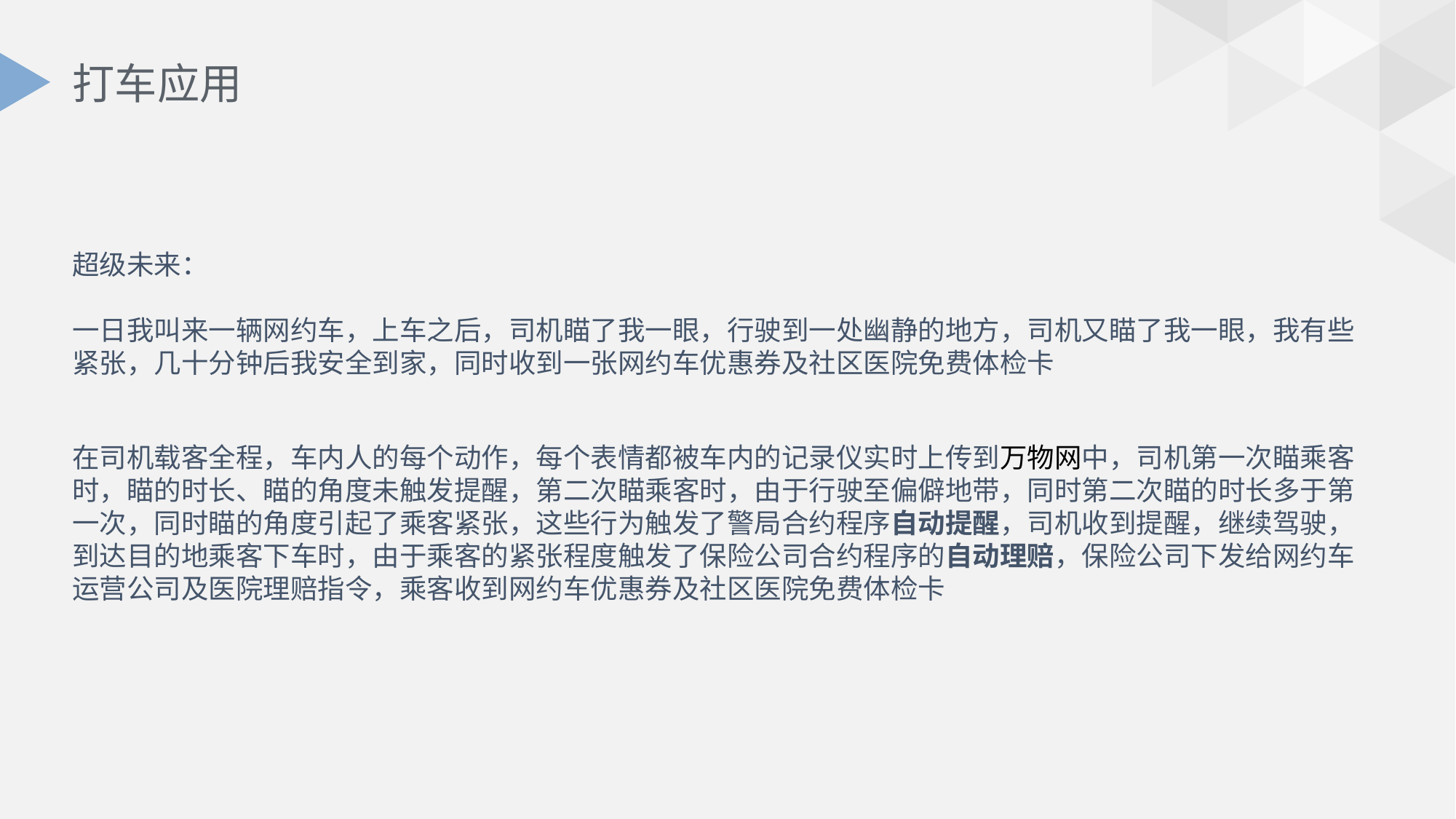

# 打车应用
超级未来：

一日我叫来一辆网约车，上车之后，司机瞄了我一眼，行驶到一处幽静的地方，司机又瞄了我一眼，我有些紧张，几十分钟后我安全到家，同时收到一张网约车优惠券及社区医院免费体检卡
在司机载客全程，车内人的每个动作，每个表情都被车内的记录仪实时上传到万物网中，司机第一次瞄乘客时，瞄的时长、瞄的角度未触发提醒，第二次瞄乘客时，由于行驶至偏僻地带，同时第二次瞄的时长多于第一次，同时瞄的角度引起了乘客紧张，这些行为触发了警局合约程序自动提醒，司机收到提醒，继续驾驶，到达目的地乘客下车时，由于乘客的紧张程度触发了保险公司合约程序的自动理赔，保险公司下发给网约车运营公司及医院理赔指令，乘客收到网约车优惠券及社区医院免费体检卡